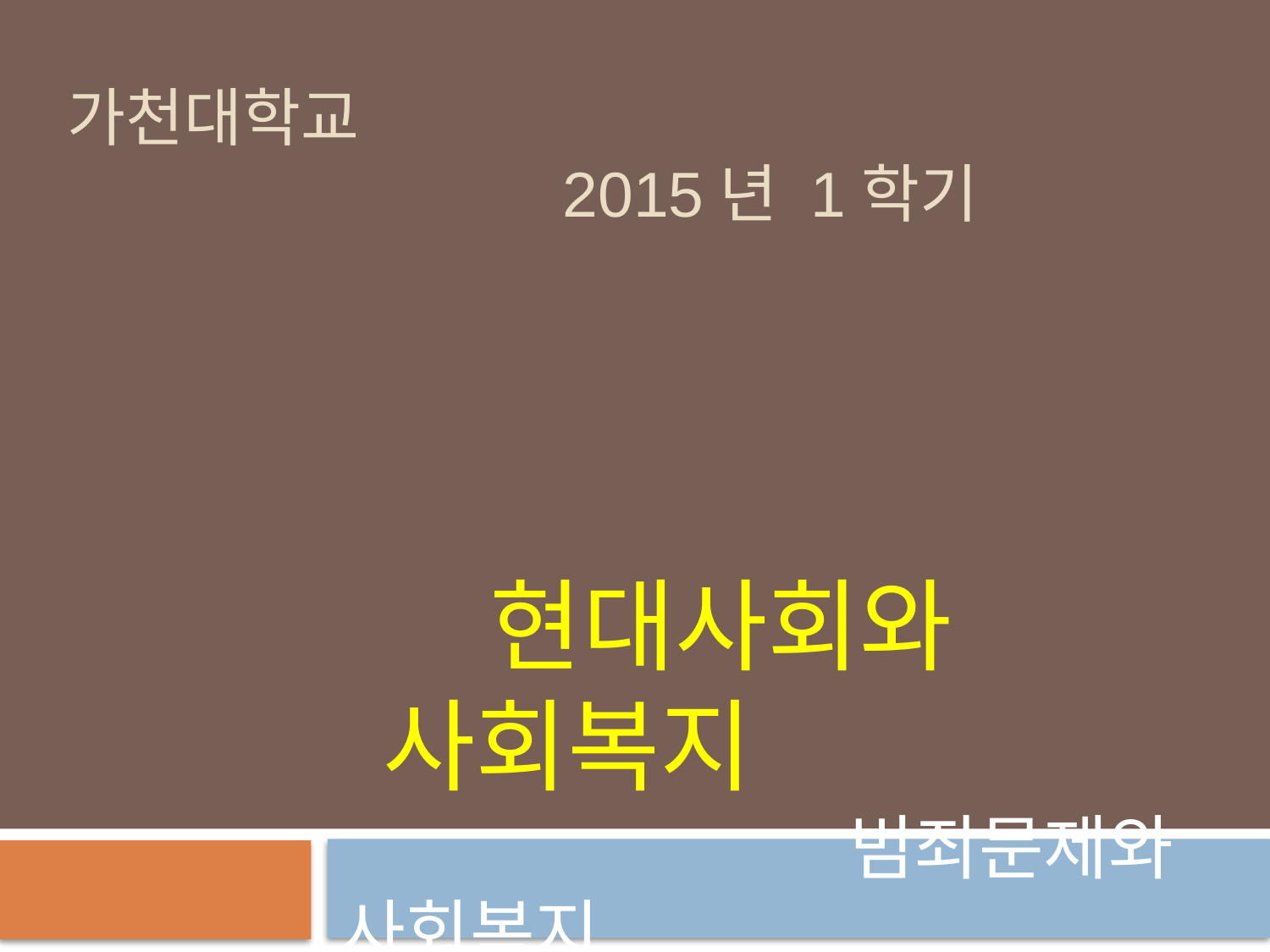

# 가천대학교 2015년 1학기
   현대사회와 사회복지
                         범죄문제와 사회복지